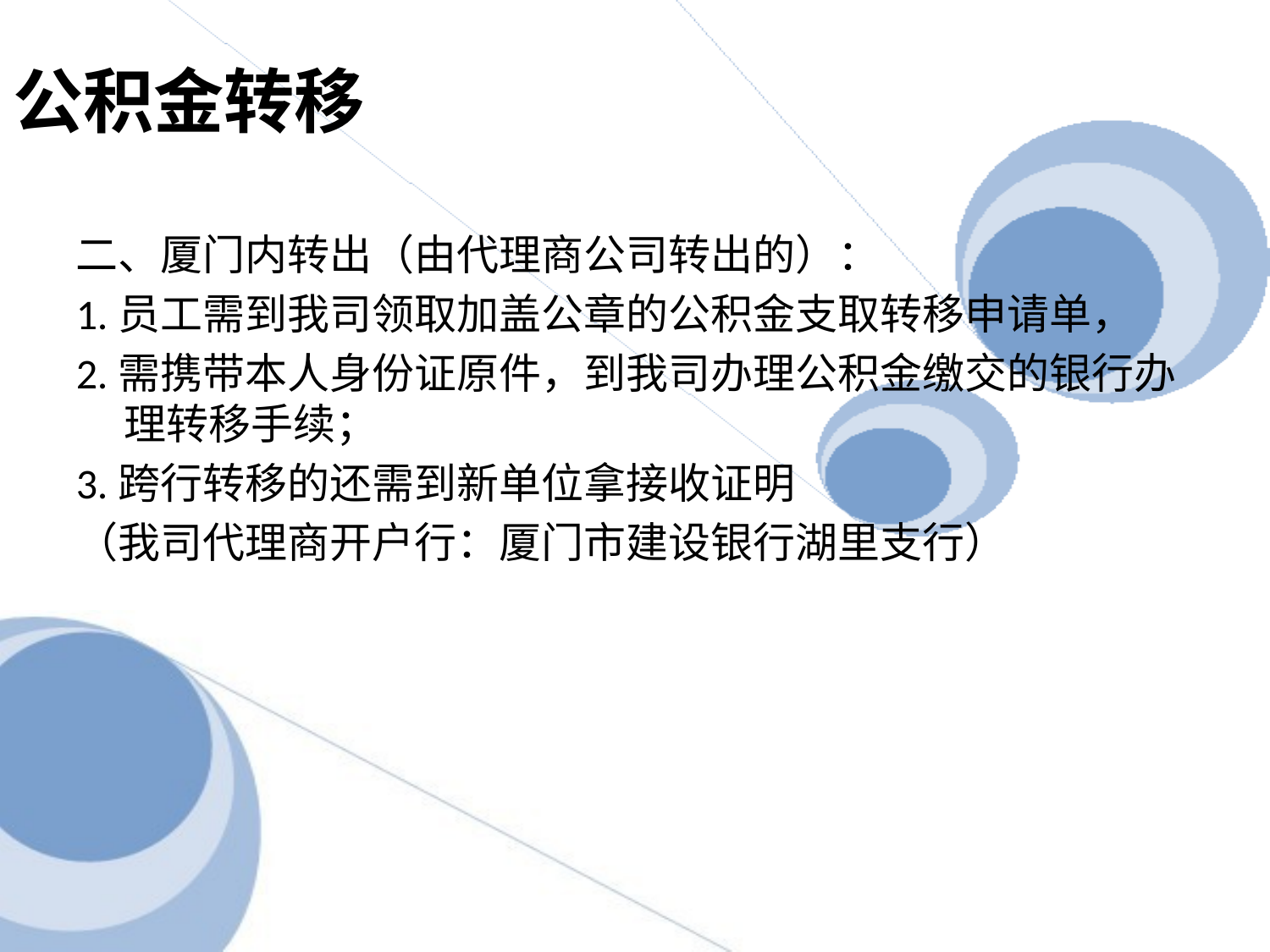

# 公积金转移
二、厦门内转出（由代理商公司转出的）：
1.员工需到我司领取加盖公章的公积金支取转移申请单，
2.需携带本人身份证原件，到我司办理公积金缴交的银行办理转移手续；
3.跨行转移的还需到新单位拿接收证明
（我司代理商开户行：厦门市建设银行湖里支行）